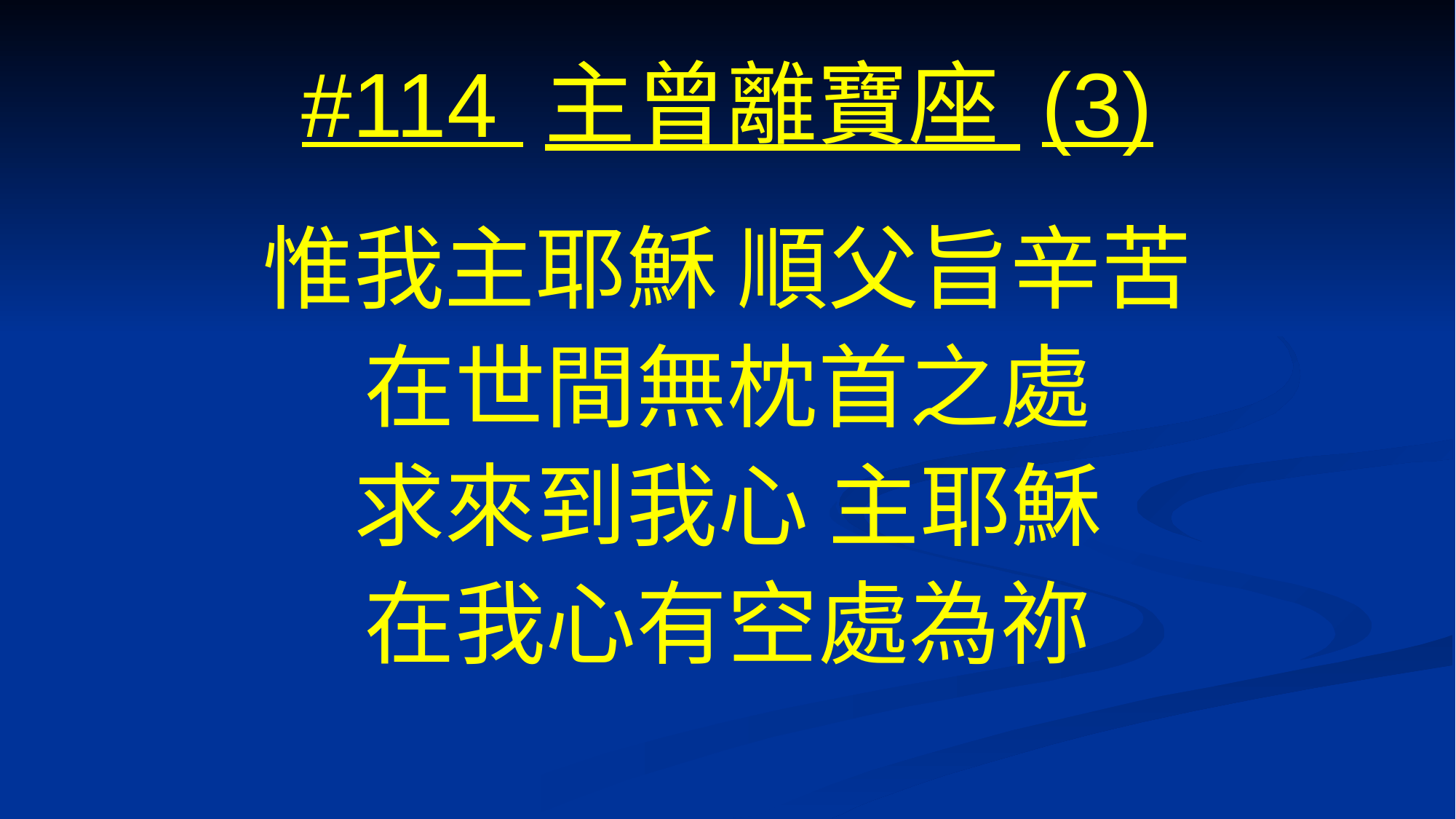

# #114 主曾離寶座 (3)
惟我主耶穌 順父旨辛苦
在世間無枕首之處
求來到我心 主耶穌
在我心有空處為祢